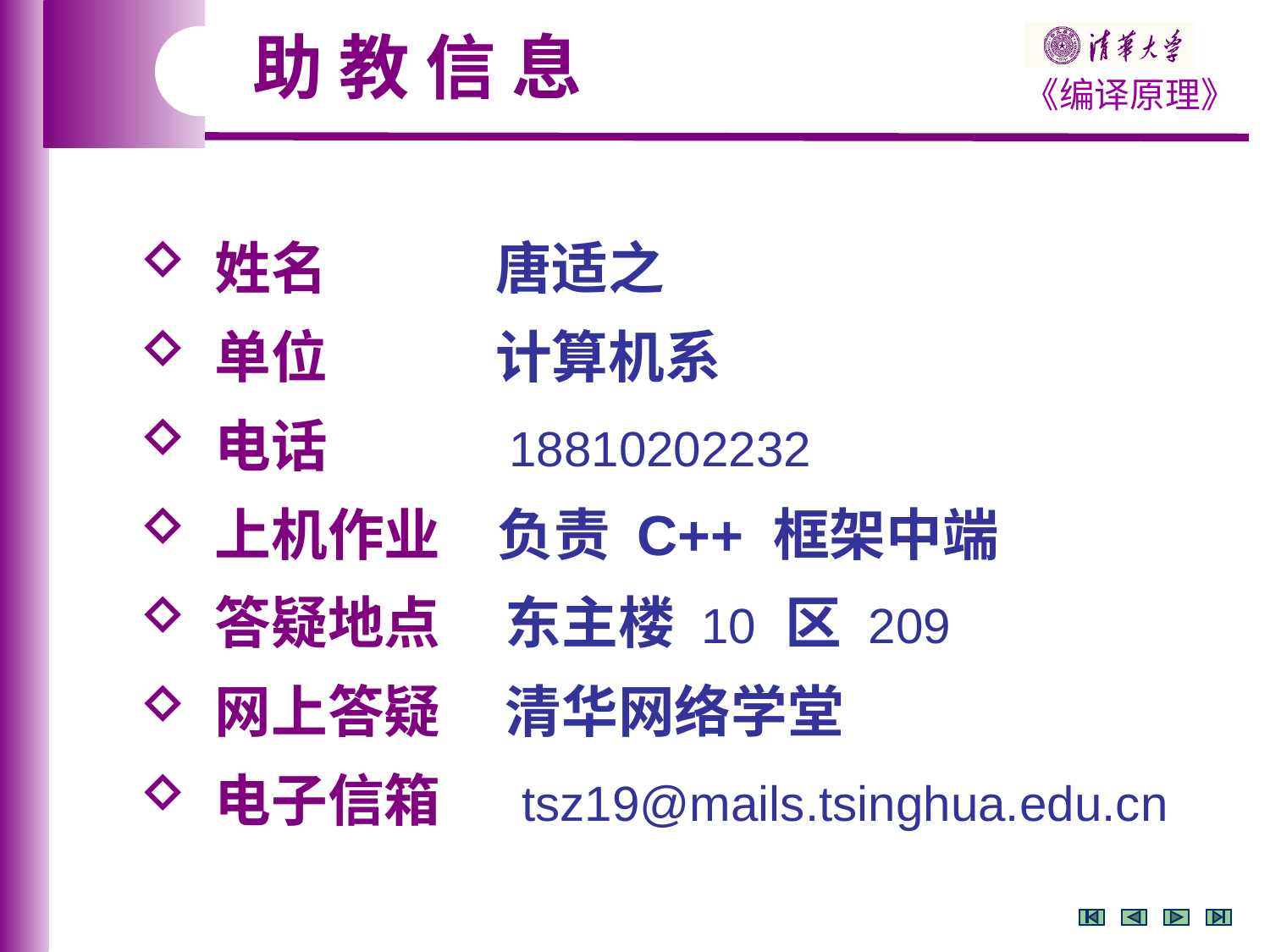

助 教 信 息
 姓名             唐适之

 单位             计算机系

 电话             18810202232

 上机作业     负责 C++ 框架中端

 答疑地点     东主楼 10 区 209

 网上答疑     清华网络学堂

 电子信箱      tsz19@mails.tsinghua.edu.cn